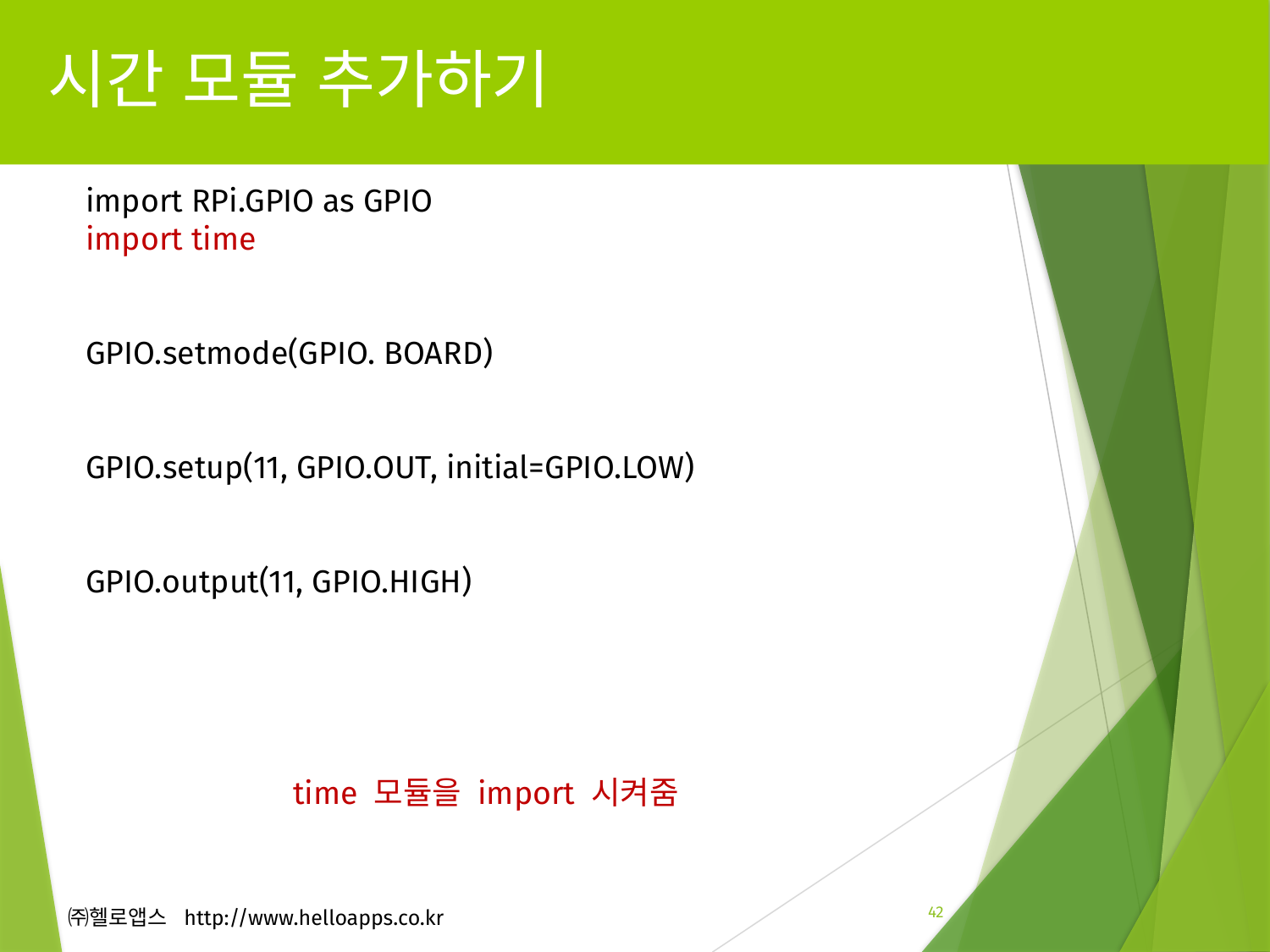

# 시간 모듈 추가하기
import RPi.GPIO as GPIO
import time

GPIO.setmode(GPIO. BOARD)

GPIO.setup(11, GPIO.OUT, initial=GPIO.LOW)

GPIO.output(11, GPIO.HIGH)
time 모듈을 import 시켜줌
42